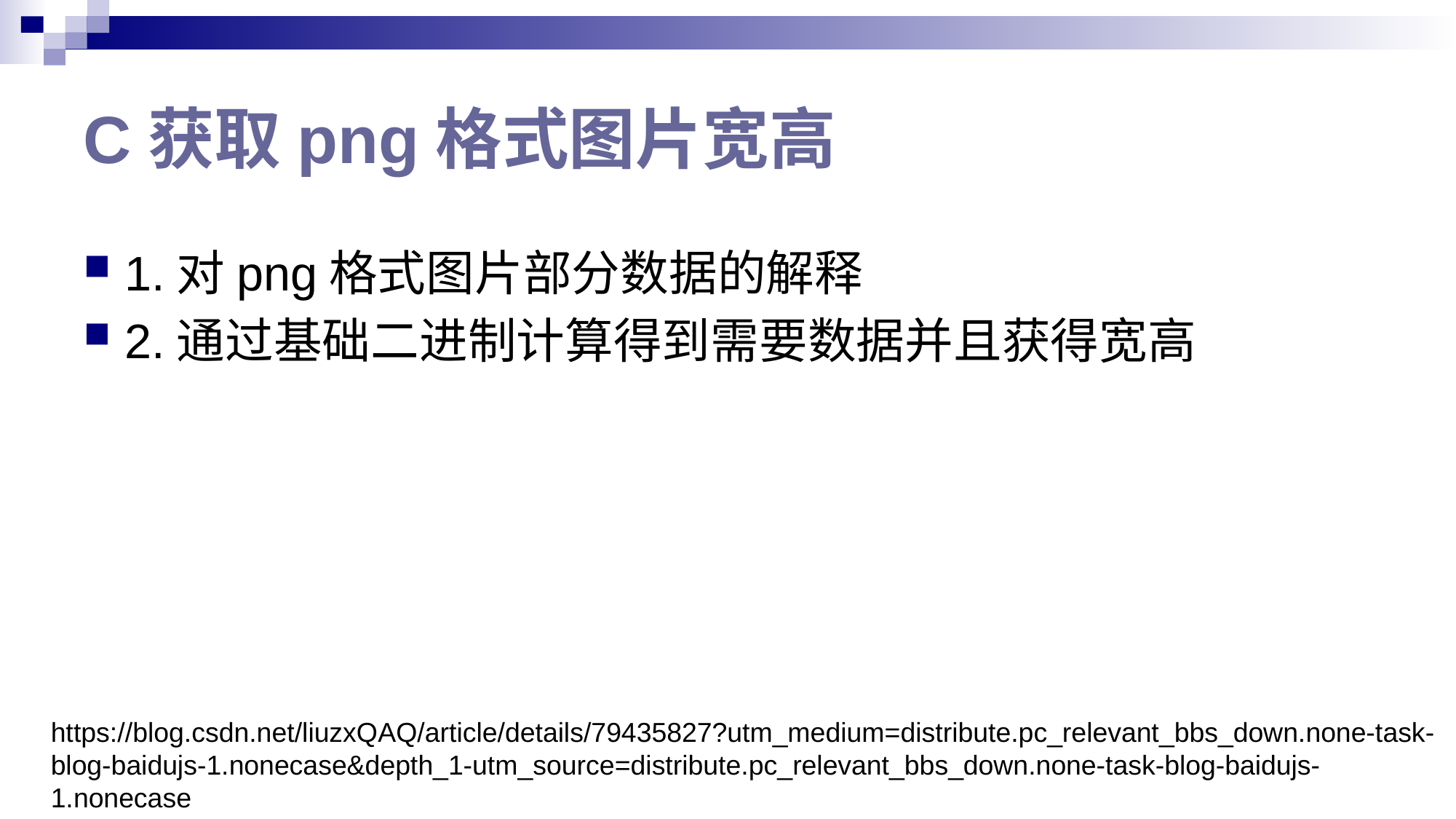

# C获取png格式图片宽高
1.对png格式图片部分数据的解释
2.通过基础二进制计算得到需要数据并且获得宽高

https://blog.csdn.net/liuzxQAQ/article/details/79435827?utm_medium=distribute.pc_relevant_bbs_down.none-task-blog-baidujs-1.nonecase&depth_1-utm_source=distribute.pc_relevant_bbs_down.none-task-blog-baidujs-1.nonecase